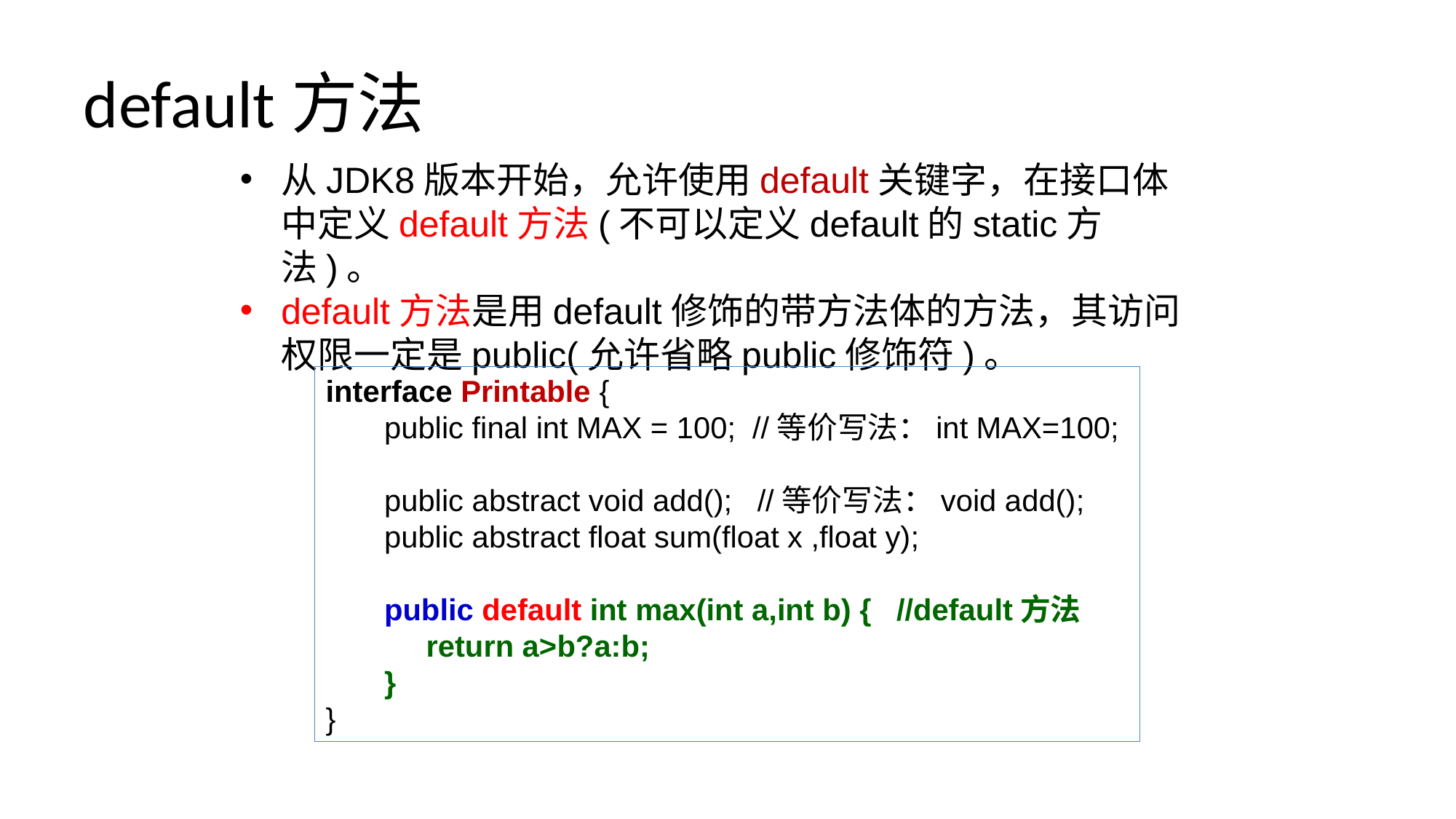

# default方法
从JDK8版本开始，允许使用default关键字，在接口体中定义default方法(不可以定义default的static方法)。
default方法是用default修饰的带方法体的方法，其访问权限一定是public(允许省略public修饰符)。

interface Printable {
       public final int MAX = 100;  //等价写法：int MAX=100;

       public abstract void add();   //等价写法：void add();
       public abstract float sum(float x ,float y);

       public default int max(int a,int b) {   //default方法
            return a>b?a:b;
       }
}
81